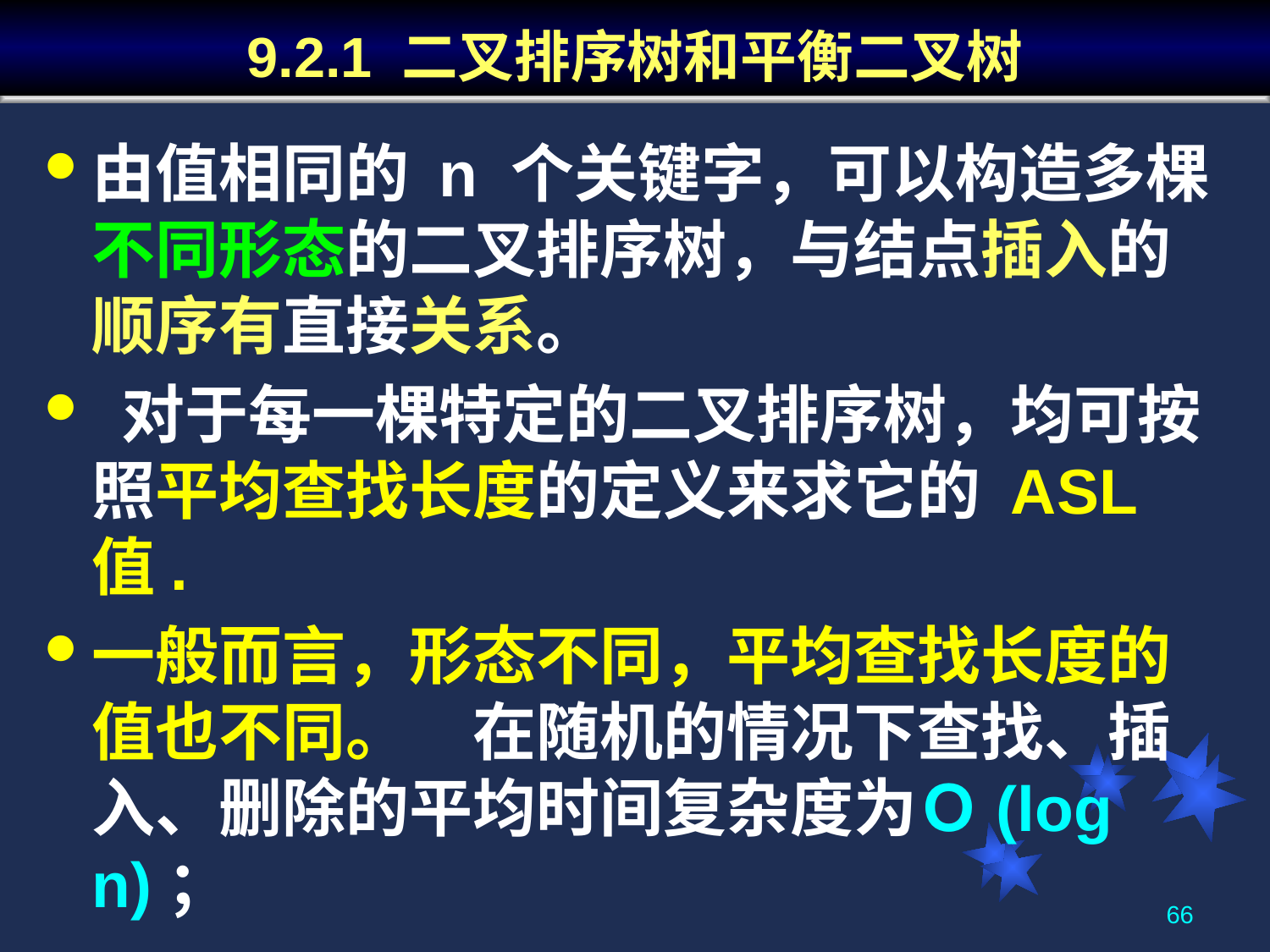

# 9.2.1 二叉排序树和平衡二叉树
由值相同的 n 个关键字，可以构造多棵不同形态的二叉排序树，与结点插入的顺序有直接关系。
 对于每一棵特定的二叉排序树，均可按照平均查找长度的定义来求它的 ASL 值.
一般而言，形态不同，平均查找长度的值也不同。	在随机的情况下查找、插入、删除的平均时间复杂度为Ｏ(log n)；

66